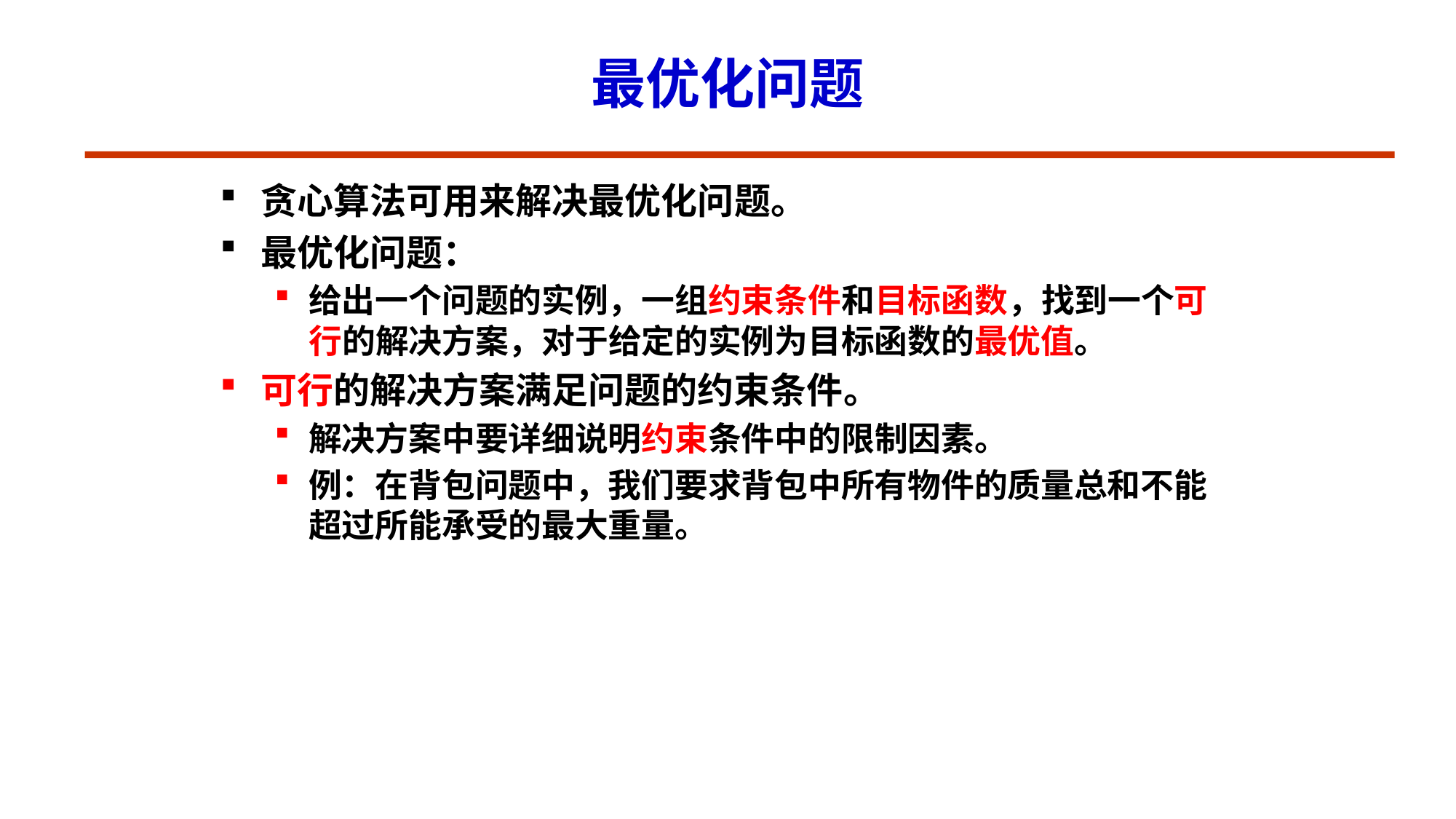

# 最优化问题
贪心算法可用来解决最优化问题。
最优化问题：
给出一个问题的实例，一组约束条件和目标函数，找到一个可行的解决方案，对于给定的实例为目标函数的最优值。
可行的解决方案满足问题的约束条件。
解决方案中要详细说明约束条件中的限制因素。
例：在背包问题中，我们要求背包中所有物件的质量总和不能超过所能承受的最大重量。